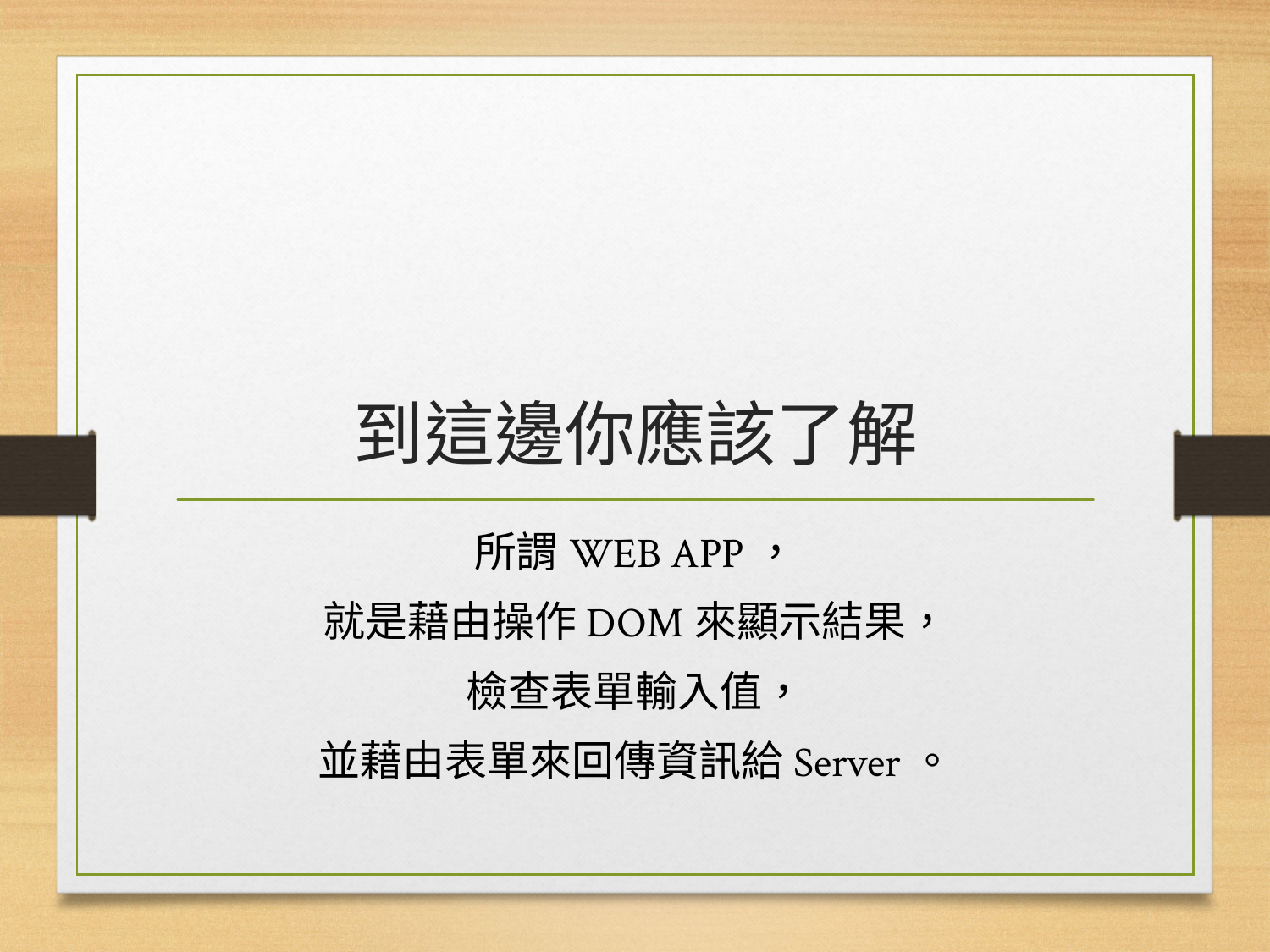

# 到這邊你應該了解
所謂WEB APP，
就是藉由操作DOM來顯示結果，
檢查表單輸入值，
並藉由表單來回傳資訊給Server。